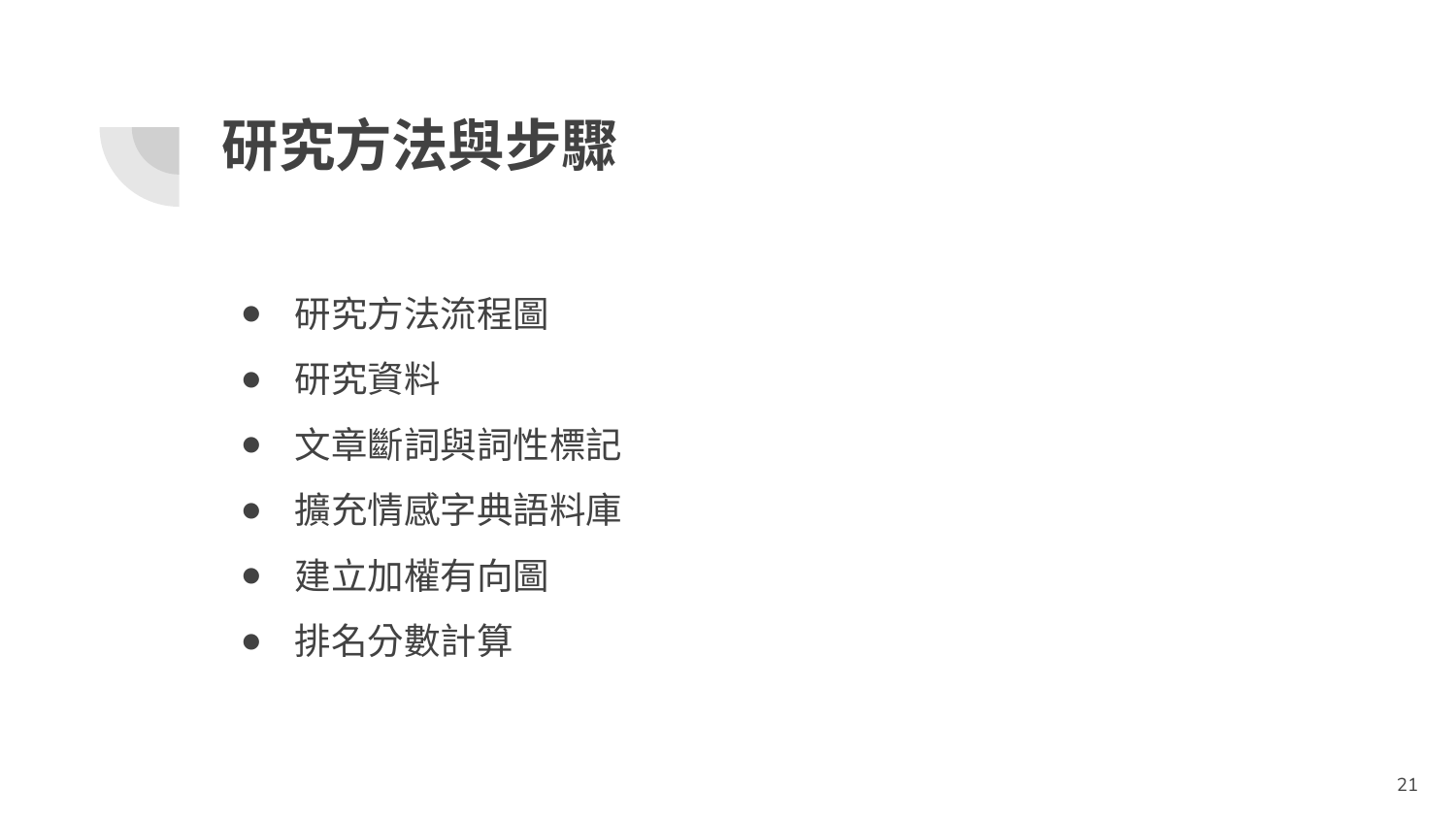

# 研究方法與步驟
研究方法流程圖
研究資料
文章斷詞與詞性標記
擴充情感字典語料庫
建立加權有向圖
排名分數計算
21